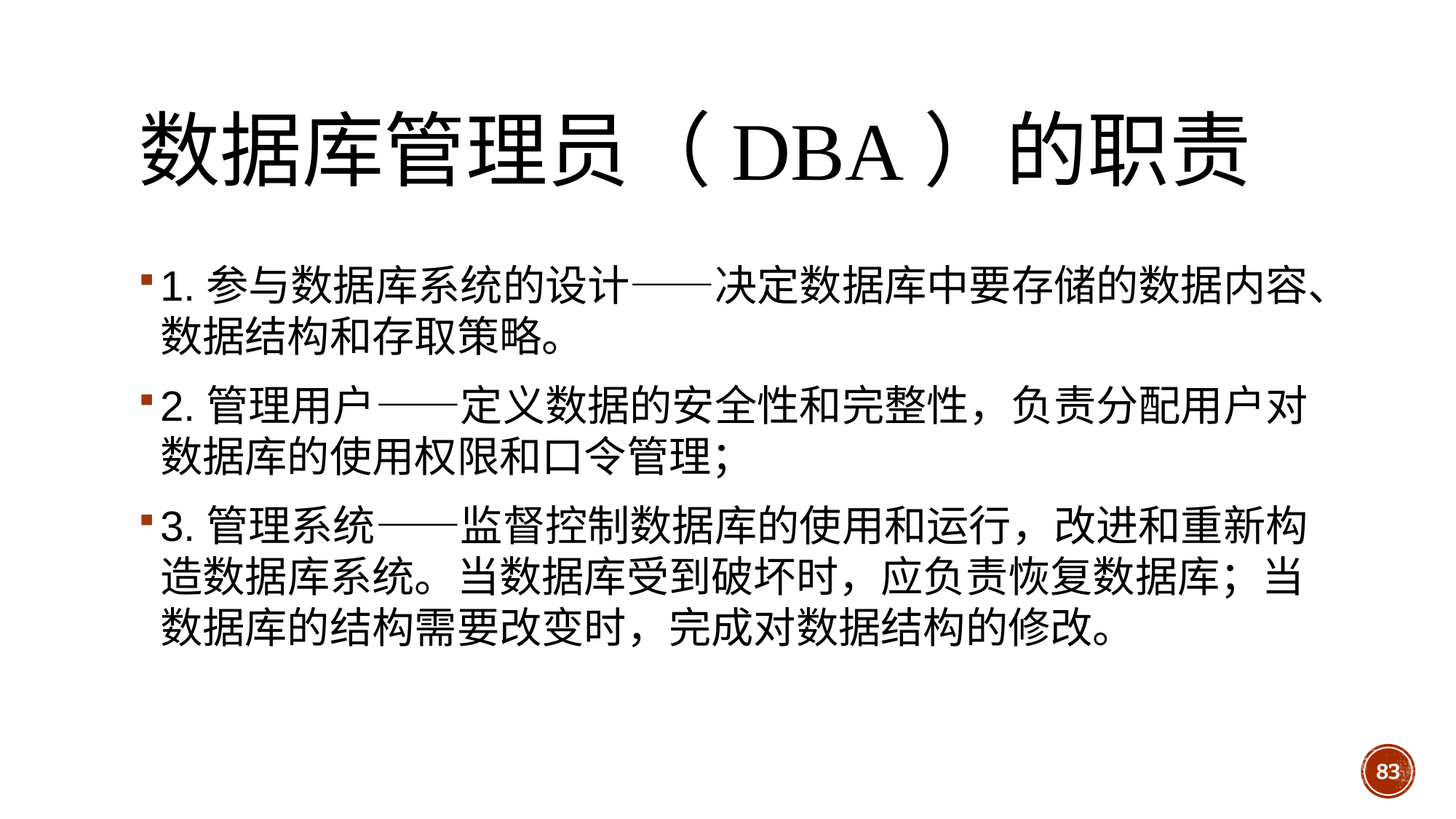

# 数据库管理员（DBA）的职责
1.参与数据库系统的设计——决定数据库中要存储的数据内容、数据结构和存取策略。
2.管理用户——定义数据的安全性和完整性，负责分配用户对数据库的使用权限和口令管理；
3.管理系统——监督控制数据库的使用和运行，改进和重新构造数据库系统。当数据库受到破坏时，应负责恢复数据库；当数据库的结构需要改变时，完成对数据结构的修改。

83